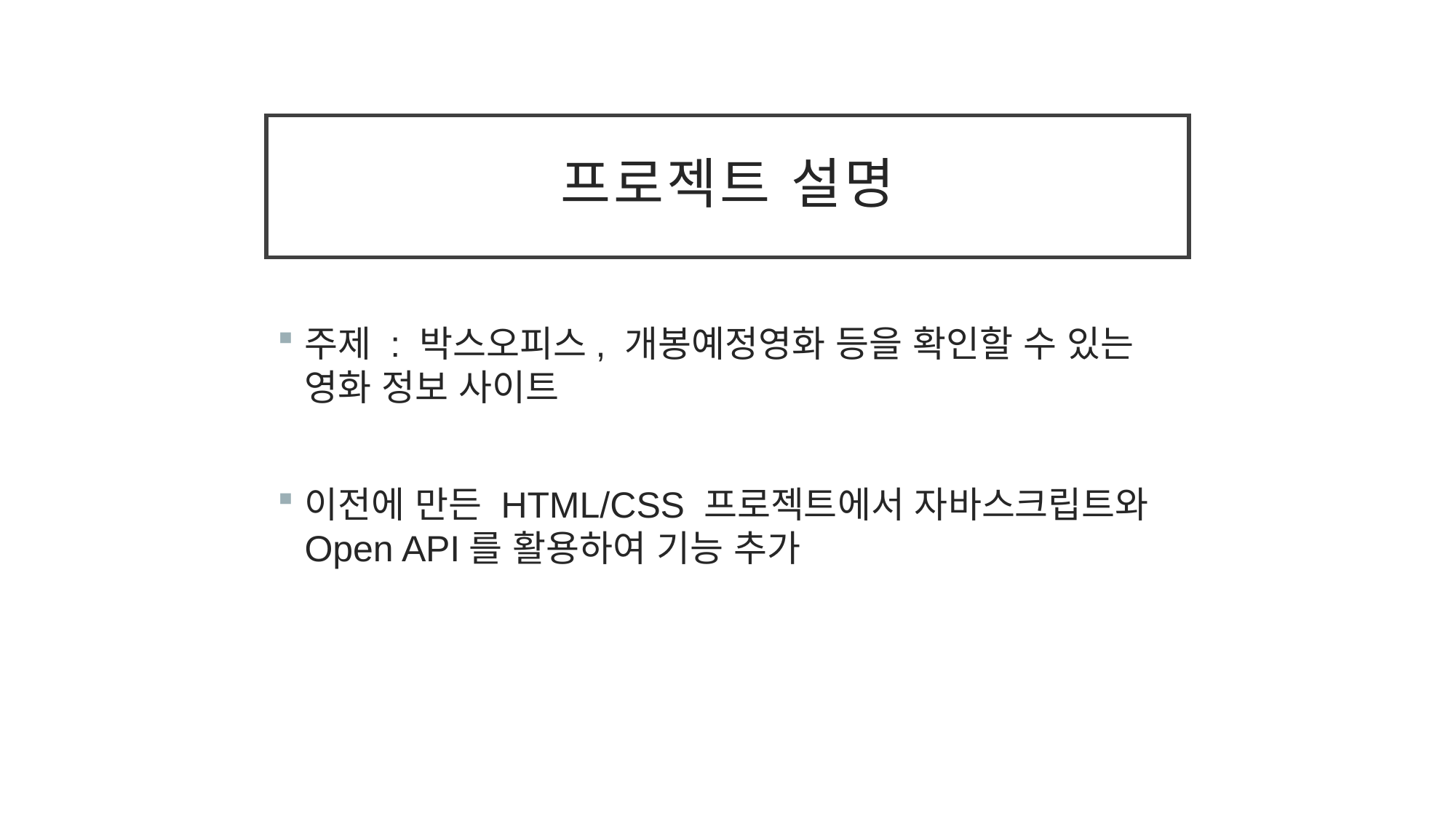

# 프로젝트 설명
주제 : 박스오피스, 개봉예정영화 등을 확인할 수 있는 영화 정보 사이트

이전에 만든 HTML/CSS 프로젝트에서 자바스크립트와 Open API를 활용하여 기능 추가